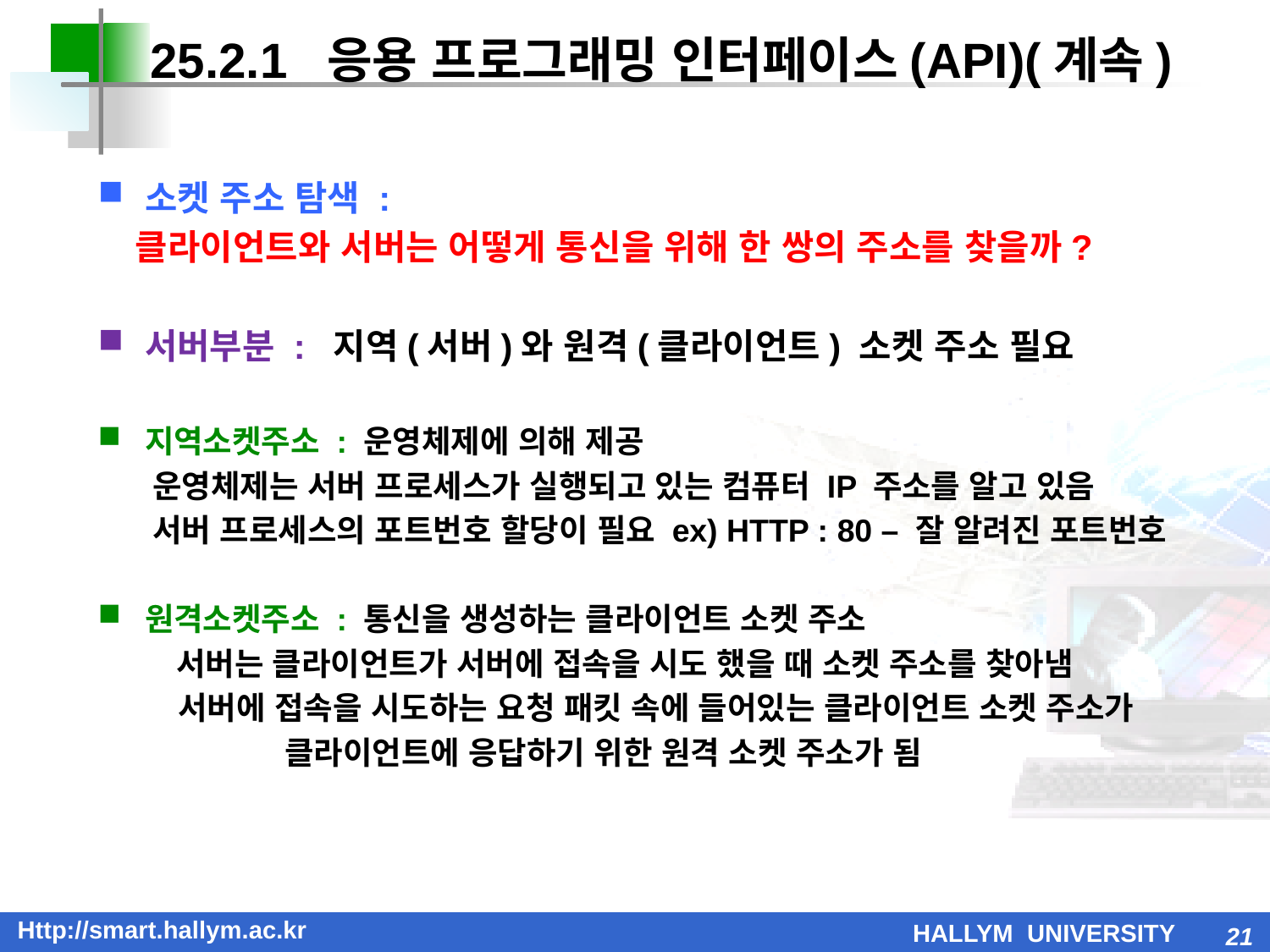

25.2.1  응용 프로그래밍 인터페이스(API)(계속)

소켓 주소 탐색 :
   클라이언트와 서버는 어떻게 통신을 위해 한 쌍의 주소를 찾을까?

서버부분 :  지역(서버)와 원격(클라이언트) 소켓 주소 필요

지역소켓주소 : 운영체제에 의해 제공
운영체제는 서버 프로세스가 실행되고 있는 컴퓨터 IP 주소를 알고 있음
서버 프로세스의 포트번호 할당이 필요 ex) HTTP : 80 – 잘 알려진 포트번호

원격소켓주소 : 통신을 생성하는 클라이언트 소켓 주소
  서버는 클라이언트가 서버에 접속을 시도 했을 때 소켓 주소를 찾아냄
  서버에 접속을 시도하는 요청 패킷 속에 들어있는 클라이언트 소켓 주소가
              클라이언트에 응답하기 위한 원격 소켓 주소가 됨

21